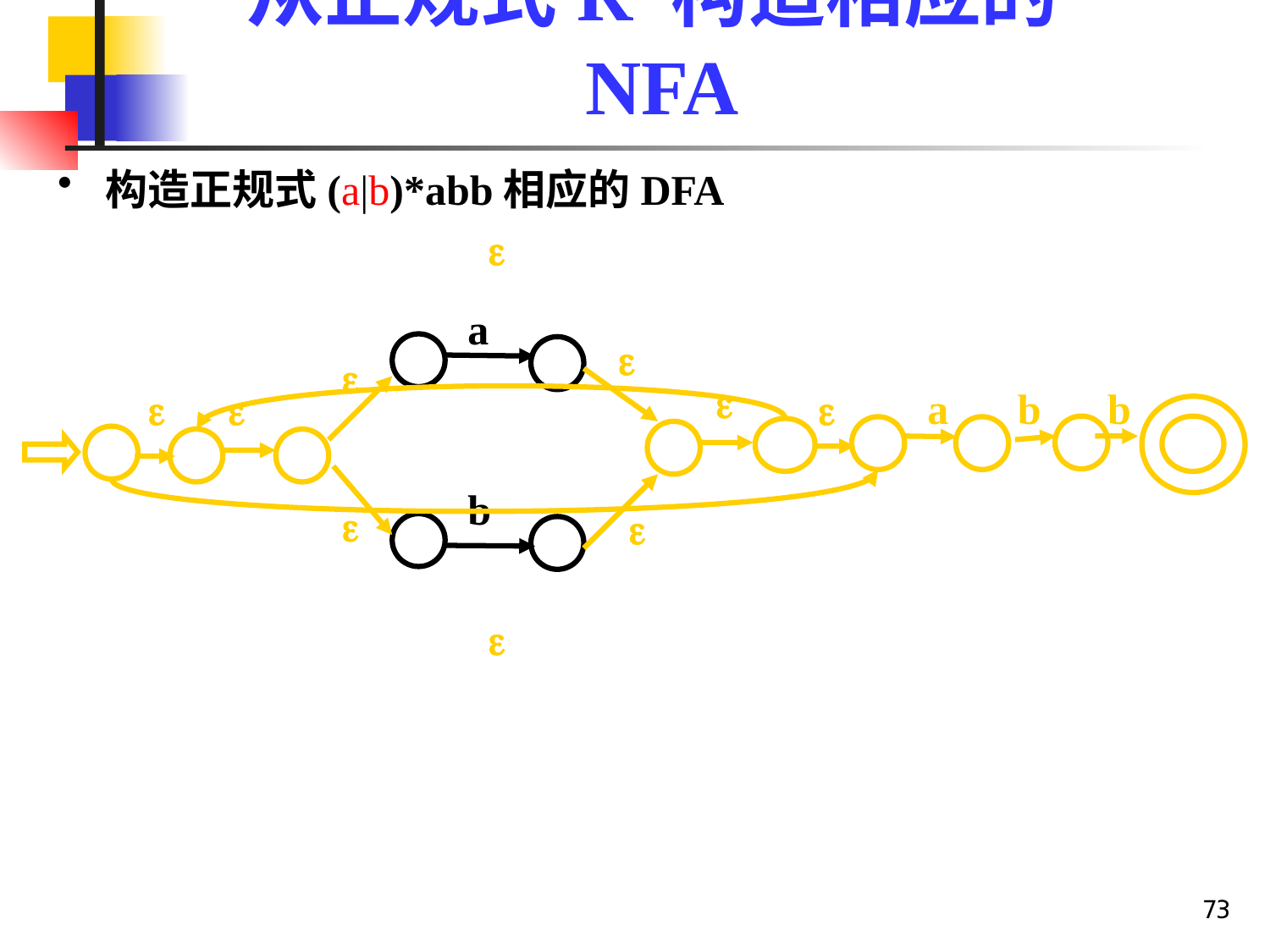

# 从正规式R 构造相应的NFA
构造正规式(a|b)*abb相应的DFA
ε
a
ε

ε

ε
ε
ε

ε
a
b
b

b
ε
ε

ε
73